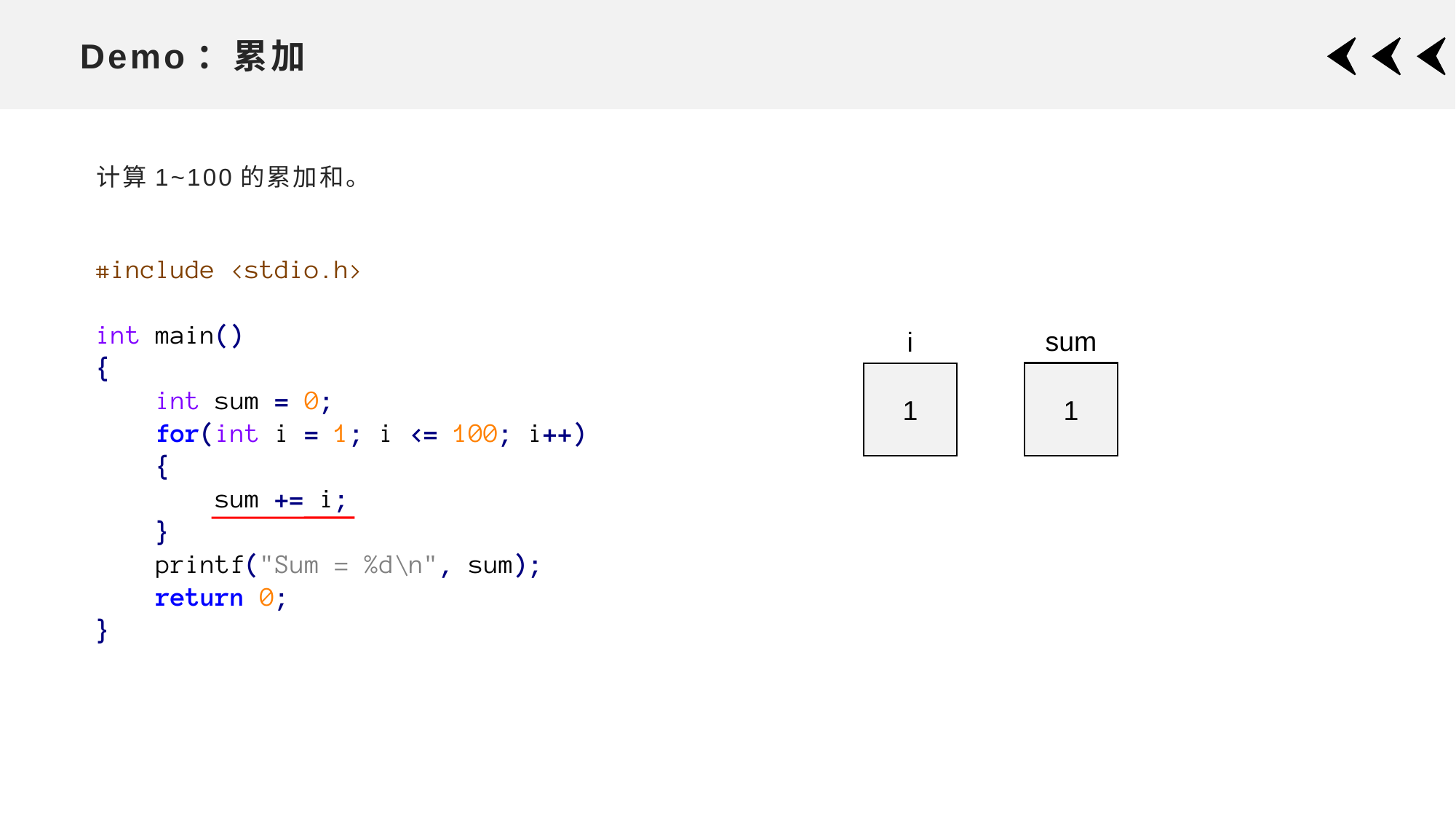

# Demo：累加
计算1~100的累加和。
#include <stdio.h>

int main()
{
    int sum = 0;
    for(int i = 1; i <= 100; i++)
    {
        sum += i;
    }
    printf("Sum = %d\n", sum);
    return 0;
}
sum
i
1
1